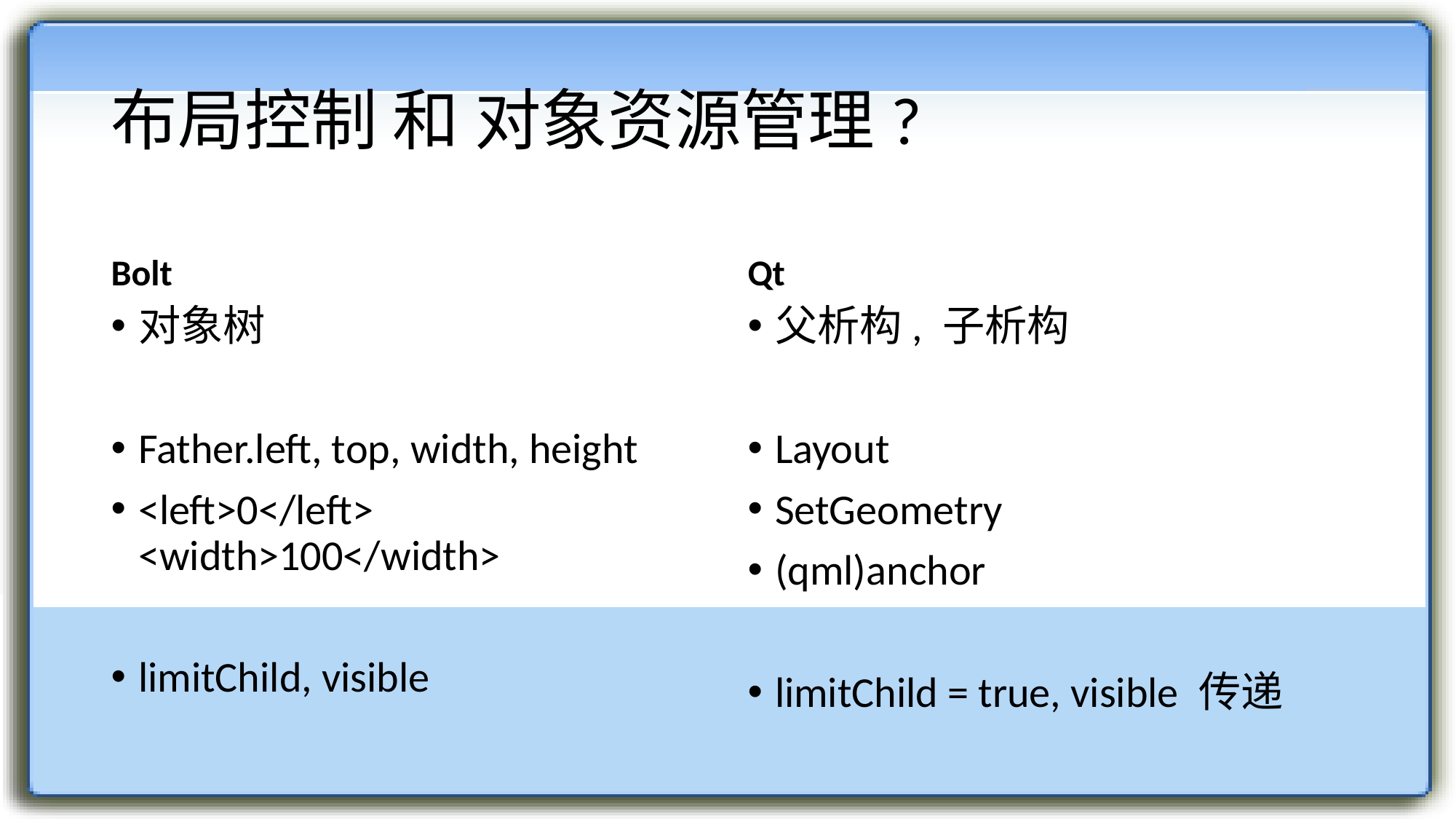

# 布局控制 和 对象资源管理?
Bolt
Qt
对象树

Father.left, top, width, height
<left>0</left> <width>100</width>

limitChild, visible
父析构, 子析构

Layout
SetGeometry
(qml)anchor

limitChild = true, visible 传递